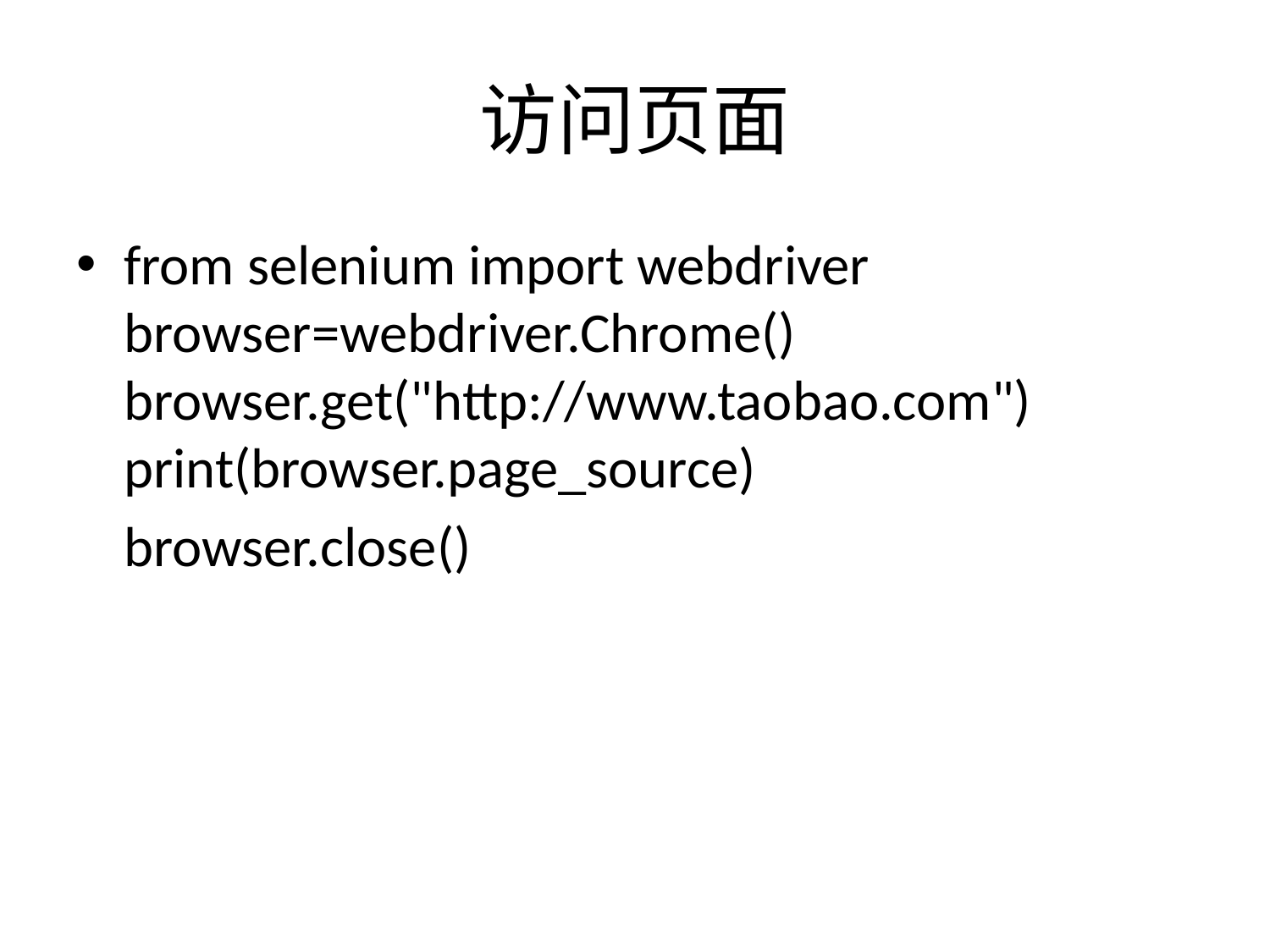

# 访问页面
from selenium import webdriver browser=webdriver.Chrome() browser.get("http://www.taobao.com") print(browser.page_source)
	browser.close()